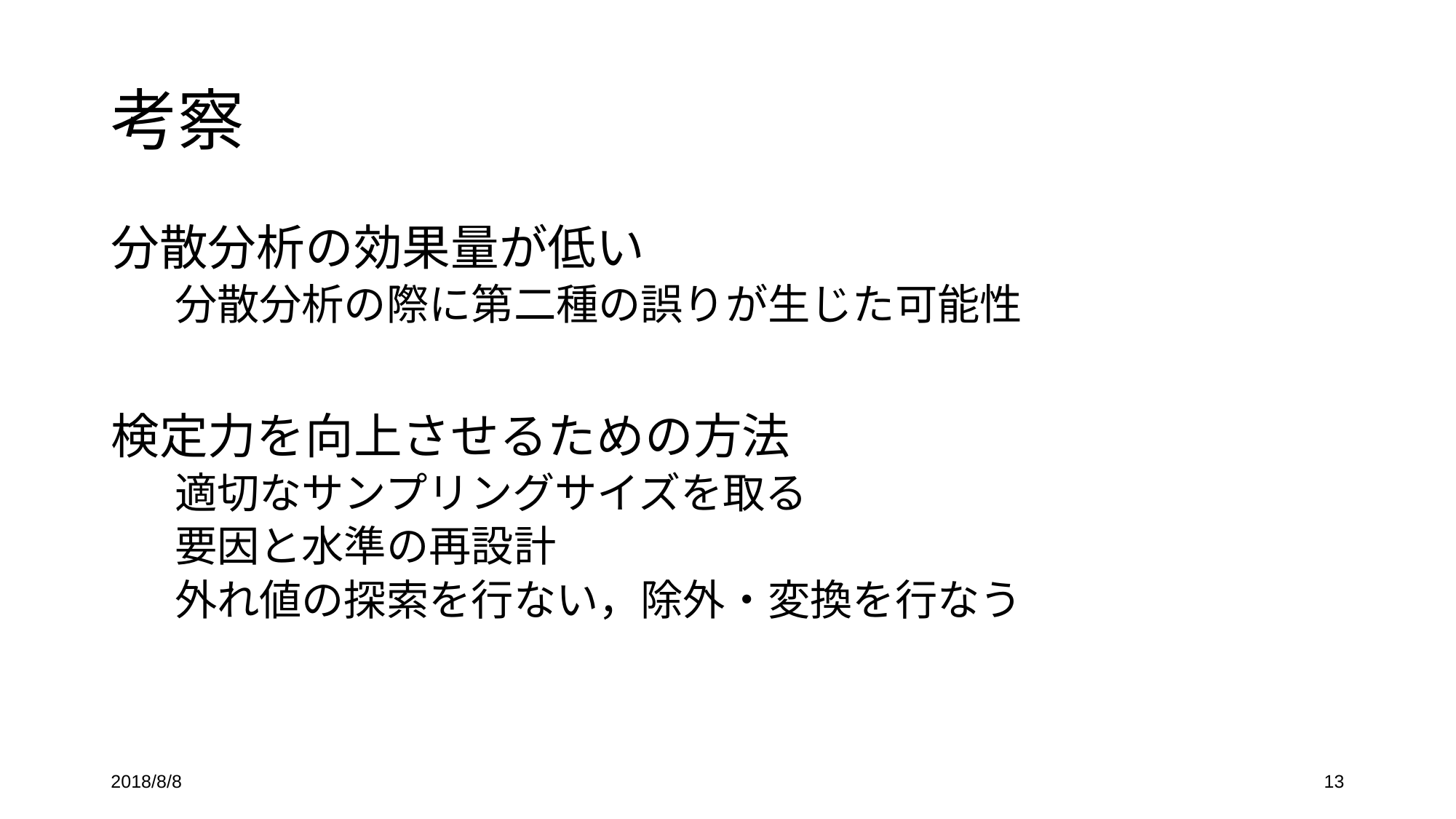

# 考察
分散分析の効果量が低い
分散分析の際に第二種の誤りが生じた可能性

検定力を向上させるための方法
適切なサンプリングサイズを取る
要因と水準の再設計
外れ値の探索を行ない，除外・変換を行なう
2018/8/8
13